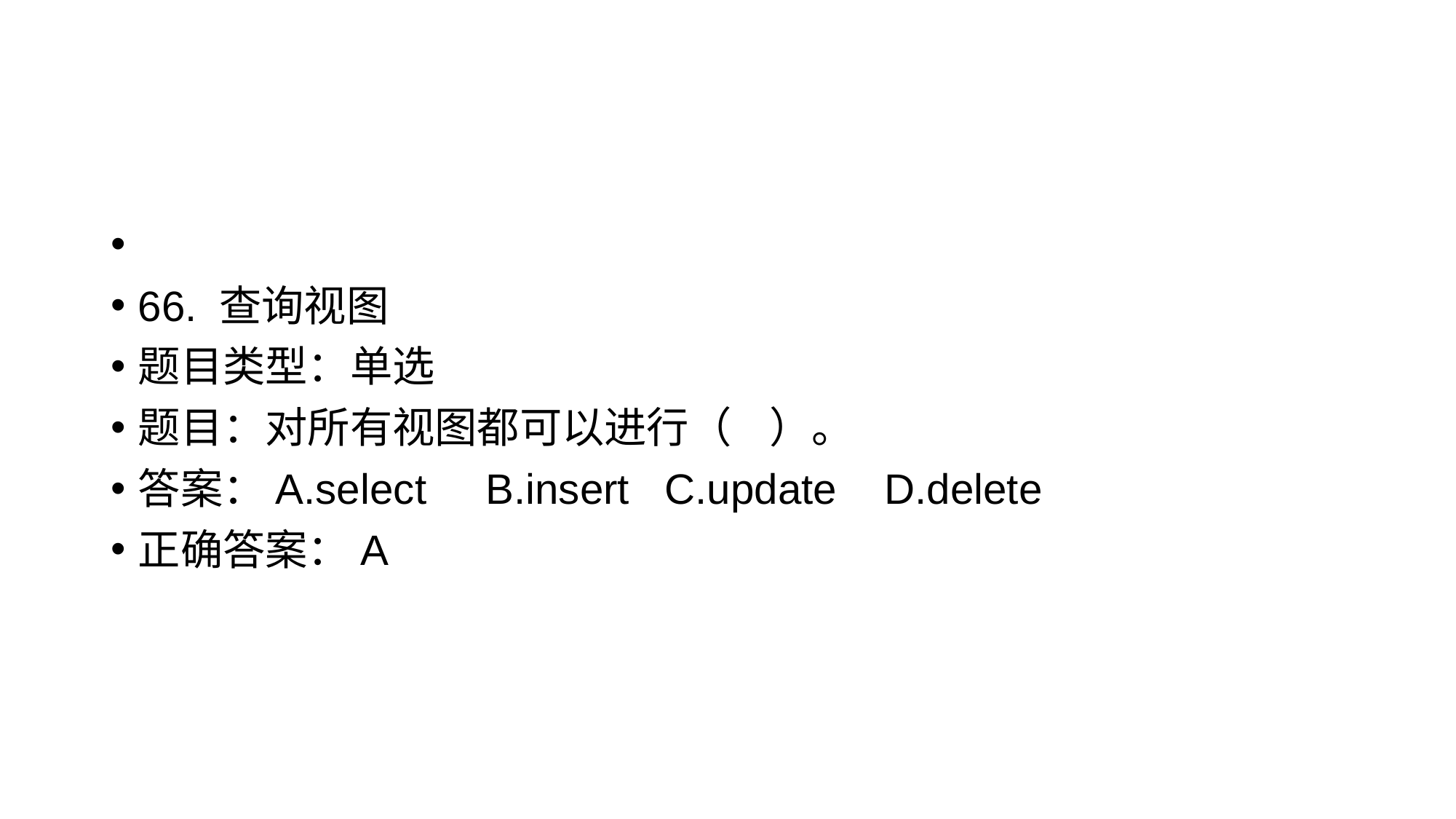

#

66. 查询视图
题目类型：单选
题目：对所有视图都可以进行（    ）。
答案：A.select     B.insert   C.update    D.delete
正确答案：A